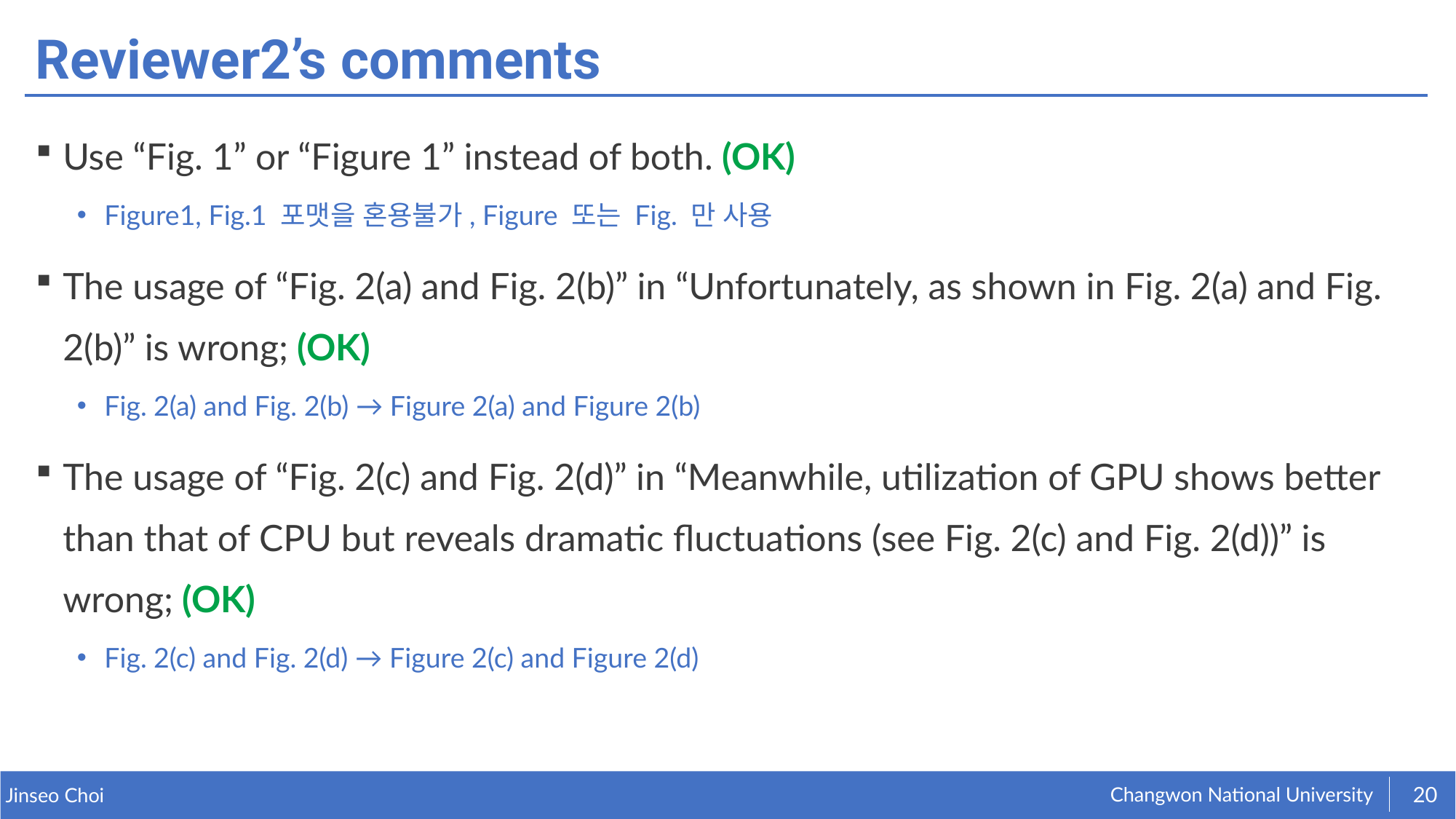

# Reviewer2’s comments
Use “Fig. 1” or “Figure 1” instead of both. (OK)
Figure1, Fig.1 포맷을 혼용불가, Figure 또는 Fig. 만 사용
The usage of “Fig. 2(a) and Fig. 2(b)” in “Unfortunately, as shown in Fig. 2(a) and Fig. 2(b)” is wrong; (OK)
Fig. 2(a) and Fig. 2(b) → Figure 2(a) and Figure 2(b)
The usage of “Fig. 2(c) and Fig. 2(d)” in “Meanwhile, utilization of GPU shows better than that of CPU but reveals dramatic fluctuations (see Fig. 2(c) and Fig. 2(d))” is wrong; (OK)
Fig. 2(c) and Fig. 2(d) → Figure 2(c) and Figure 2(d)

20